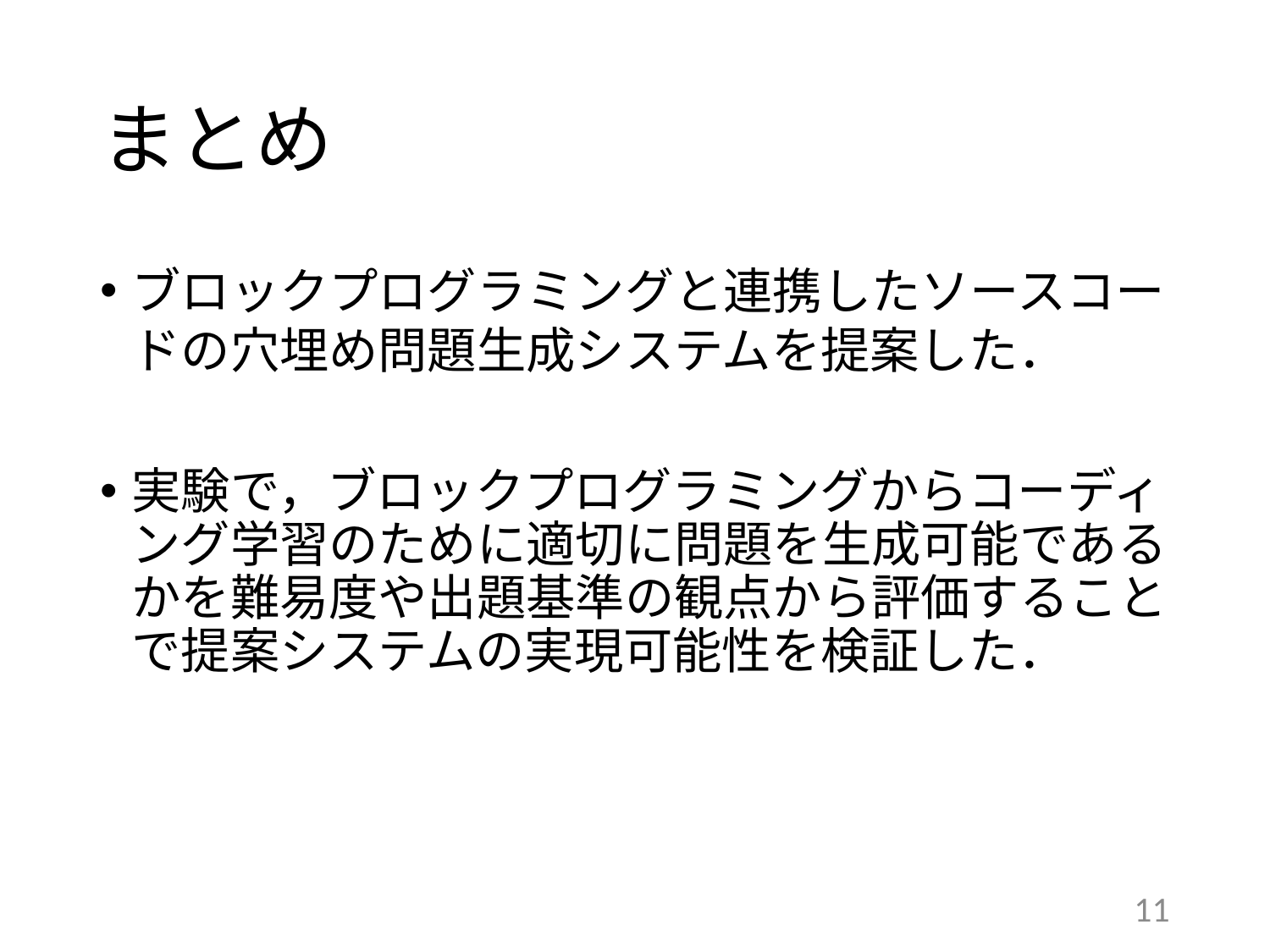

# まとめ
ブロックプログラミングと連携したソースコードの穴埋め問題生成システムを提案した．

実験で，ブロックプログラミングからコーディング学習のために適切に問題を生成可能であるかを難易度や出題基準の観点から評価することで提案システムの実現可能性を検証した．

11